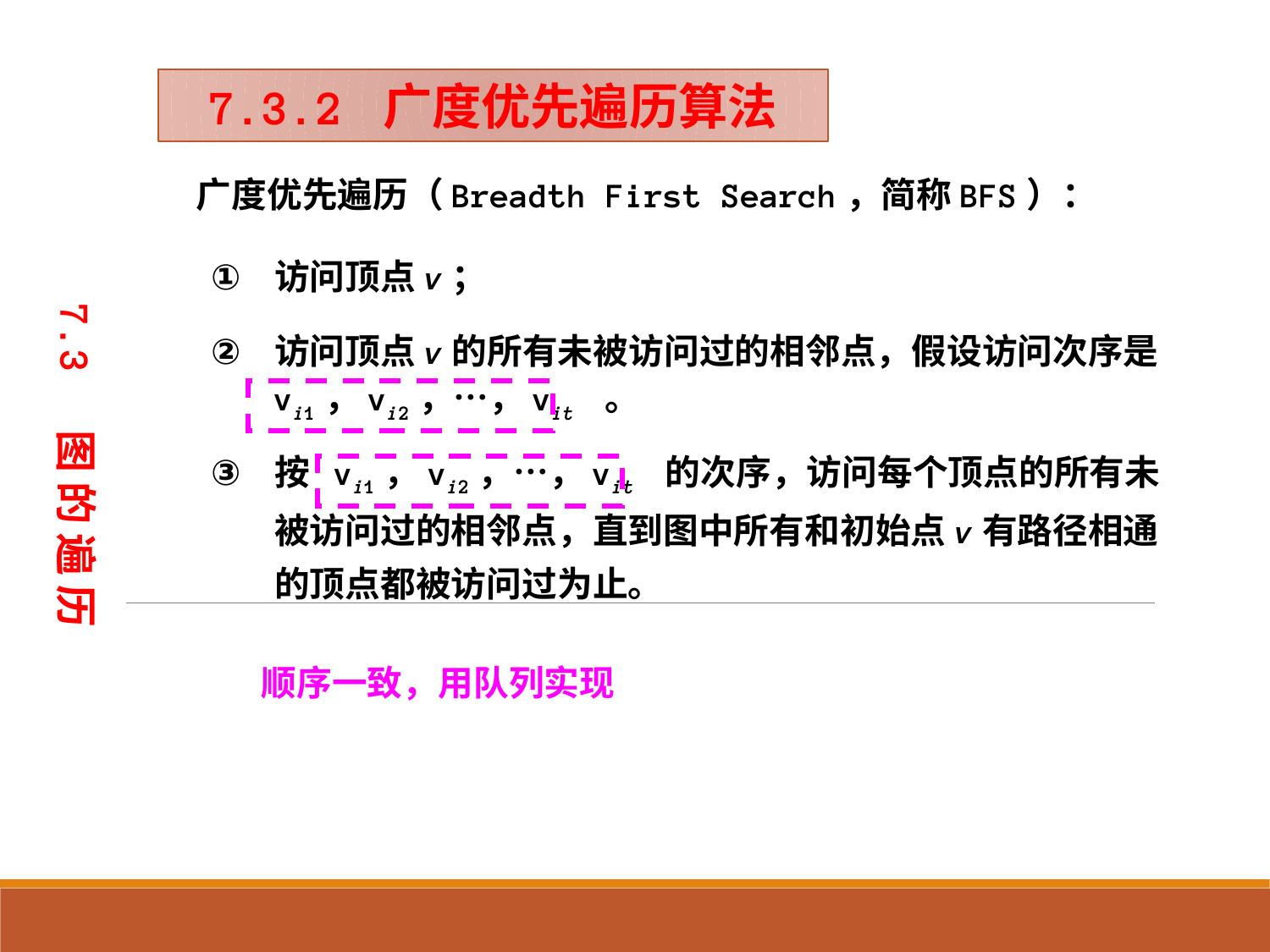

7.3.2 广度优先遍历算法
广度优先遍历（Breadth First Search，简称BFS）：
访问顶点v；
访问顶点v的所有未被访问过的相邻点，假设访问次序是vi1，vi2，…，vit  。
按  vi1，vi2，…，vit  的次序，访问每个顶点的所有未被访问过的相邻点，直到图中所有和初始点v有路径相通的顶点都被访问过为止。
7.3  图 的 遍 历

顺序一致，用队列实现